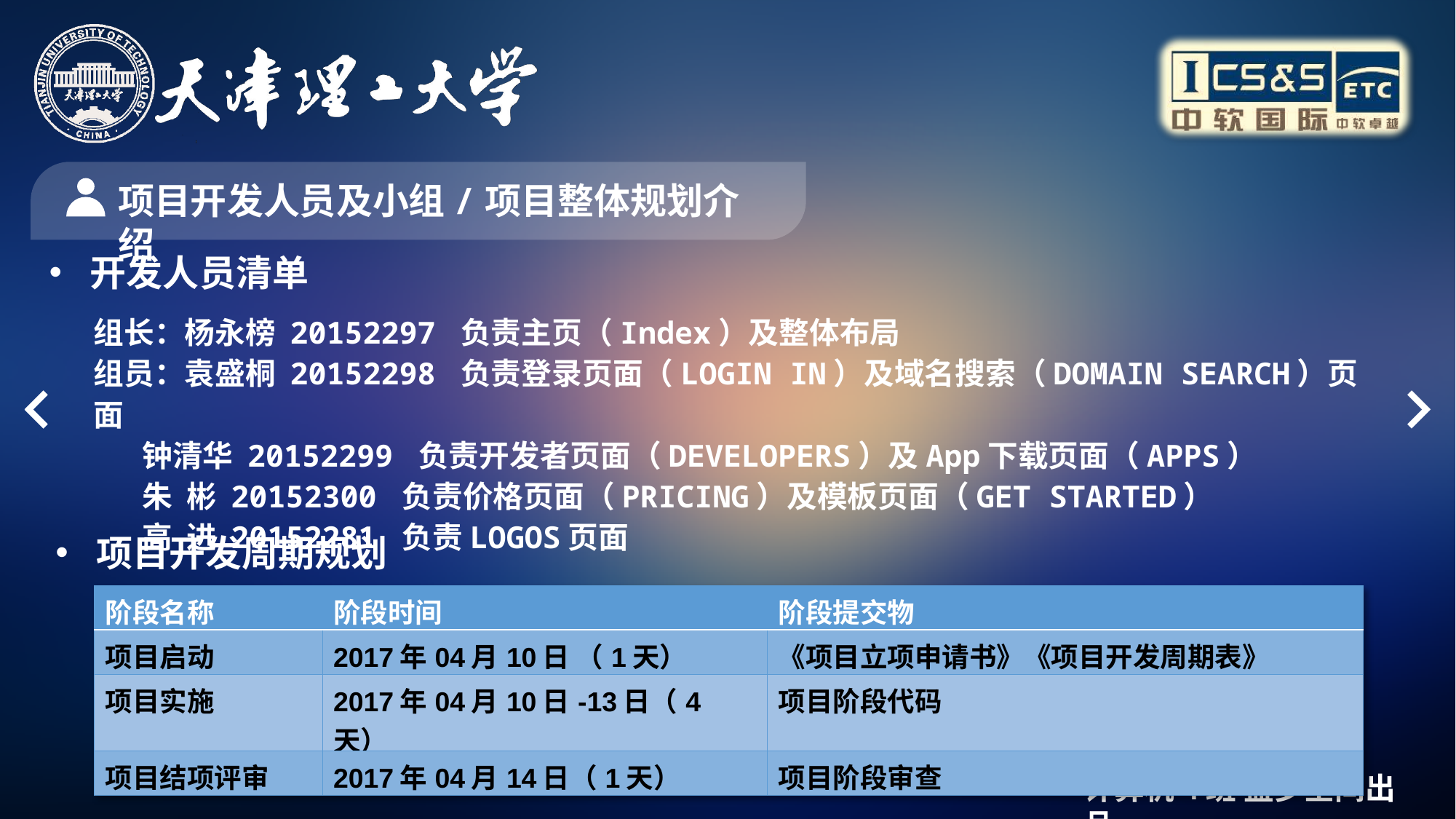

项目开发人员及小组/项目整体规划介绍
开发人员清单
组长：杨永榜 20152297 负责主页（Index）及整体布局
组员：袁盛桐 20152298 负责登录页面（LOGIN IN）及域名搜索（DOMAIN SEARCH）页面
      钟清华 20152299 负责开发者页面（DEVELOPERS）及App下载页面（APPS）
      朱  彬 20152300 负责价格页面（PRICING）及模板页面（GET STARTED）
      高  进 20152281 负责LOGOS页面

项目开发周期规划
| 阶段名称 | 阶段时间 | 阶段提交物 |
| --- | --- | --- |
| 项目启动 | 2017年04月10日 （1天） | 《项目立项申请书》《项目开发周期表》 |
| 项目实施 | 2017年04月10日-13日（4天） | 项目阶段代码 |
| 项目结项评审 | 2017年04月14日（1天） | 项目阶段审查 |